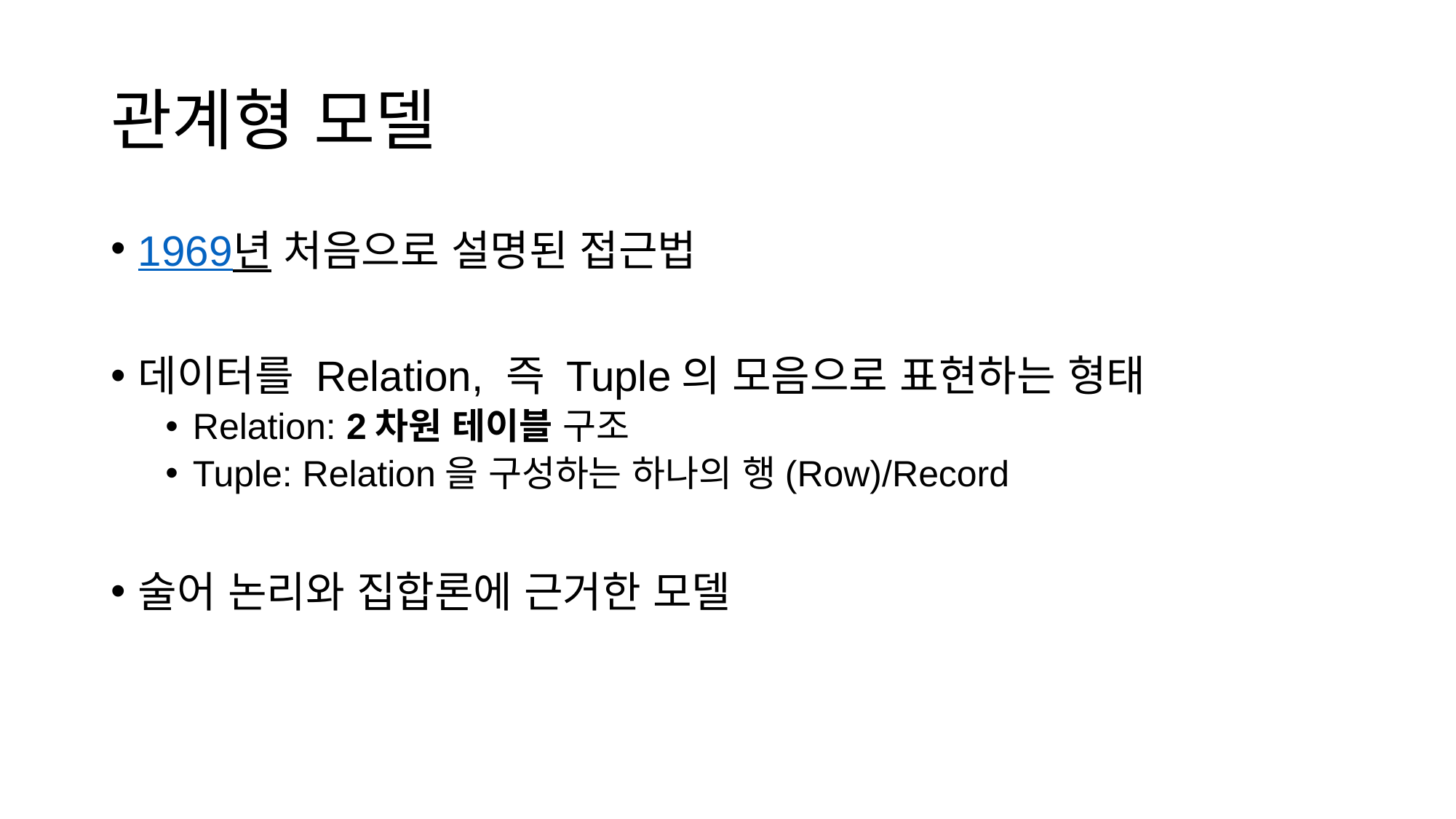

# 관계형 모델
1969년 처음으로 설명된 접근법

데이터를 Relation, 즉 Tuple의 모음으로 표현하는 형태
Relation: 2차원 테이블 구조
Tuple: Relation을 구성하는 하나의 행(Row)/Record

술어 논리와 집합론에 근거한 모델